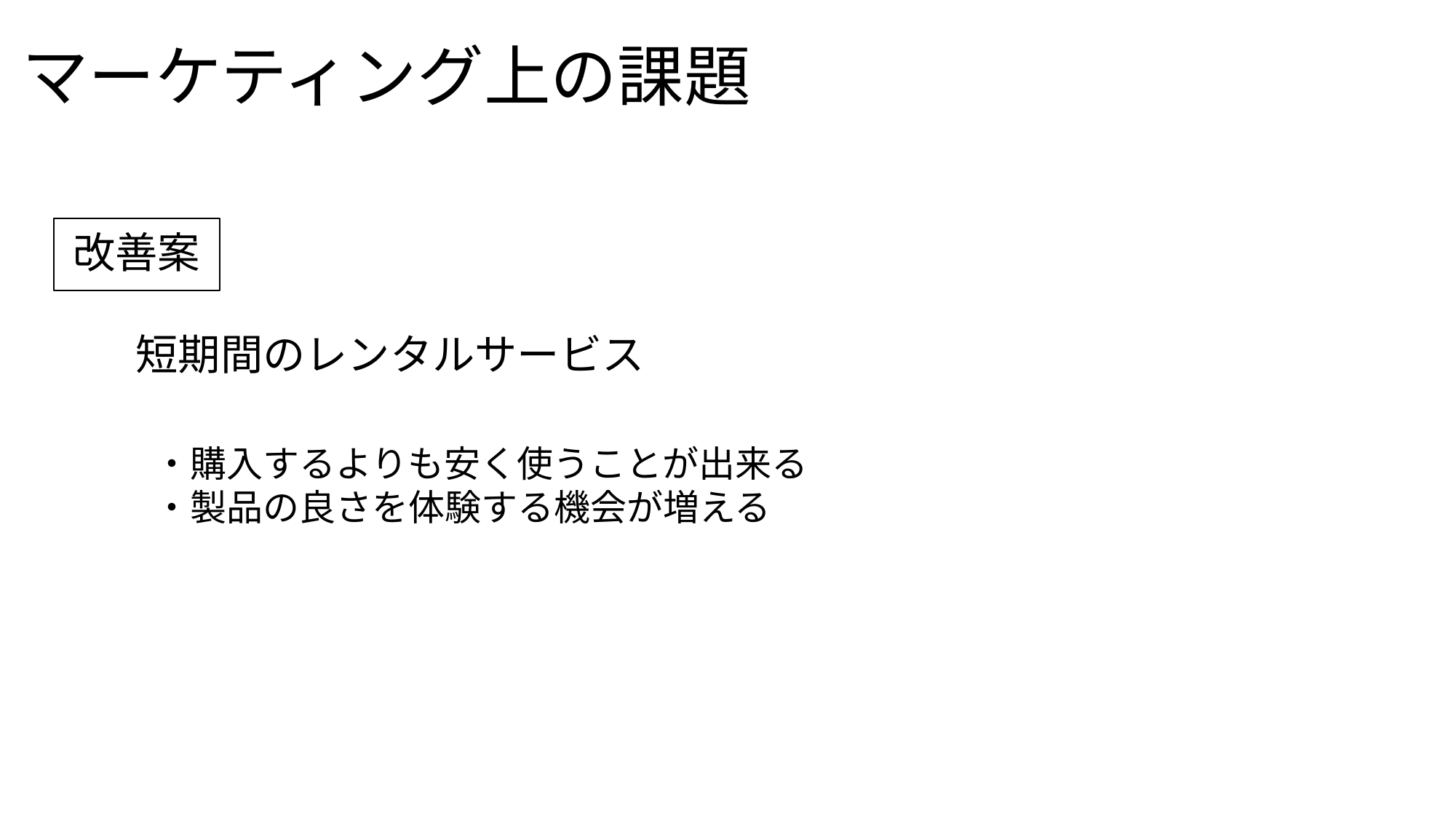

マーケティング上の課題
改善案
短期間のレンタルサービス
・購入するよりも安く使うことが出来る
・製品の良さを体験する機会が増える